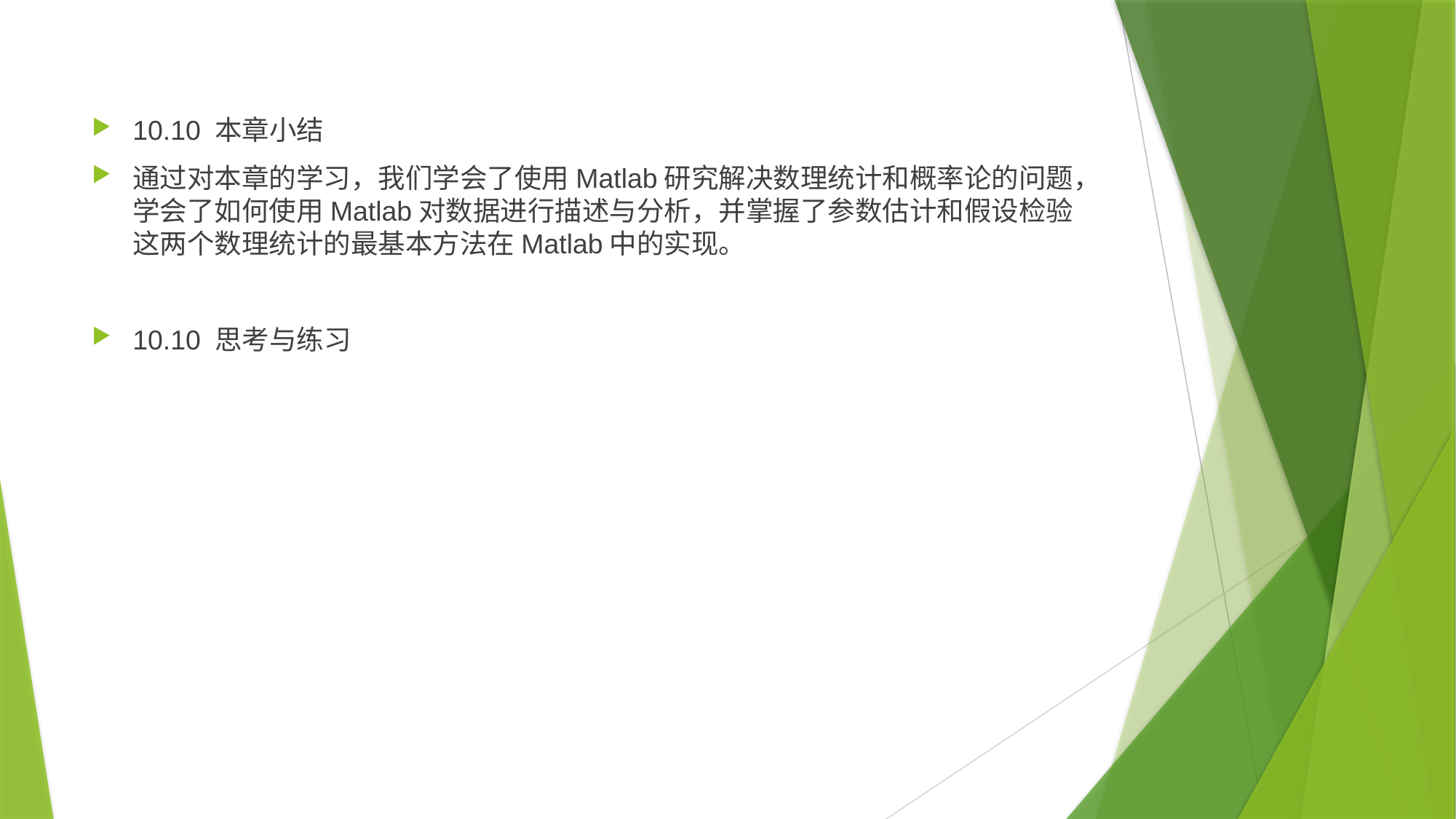

10.10 本章小结
通过对本章的学习，我们学会了使用Matlab研究解决数理统计和概率论的问题，学会了如何使用Matlab对数据进行描述与分析，并掌握了参数估计和假设检验这两个数理统计的最基本方法在Matlab中的实现。

10.10 思考与练习